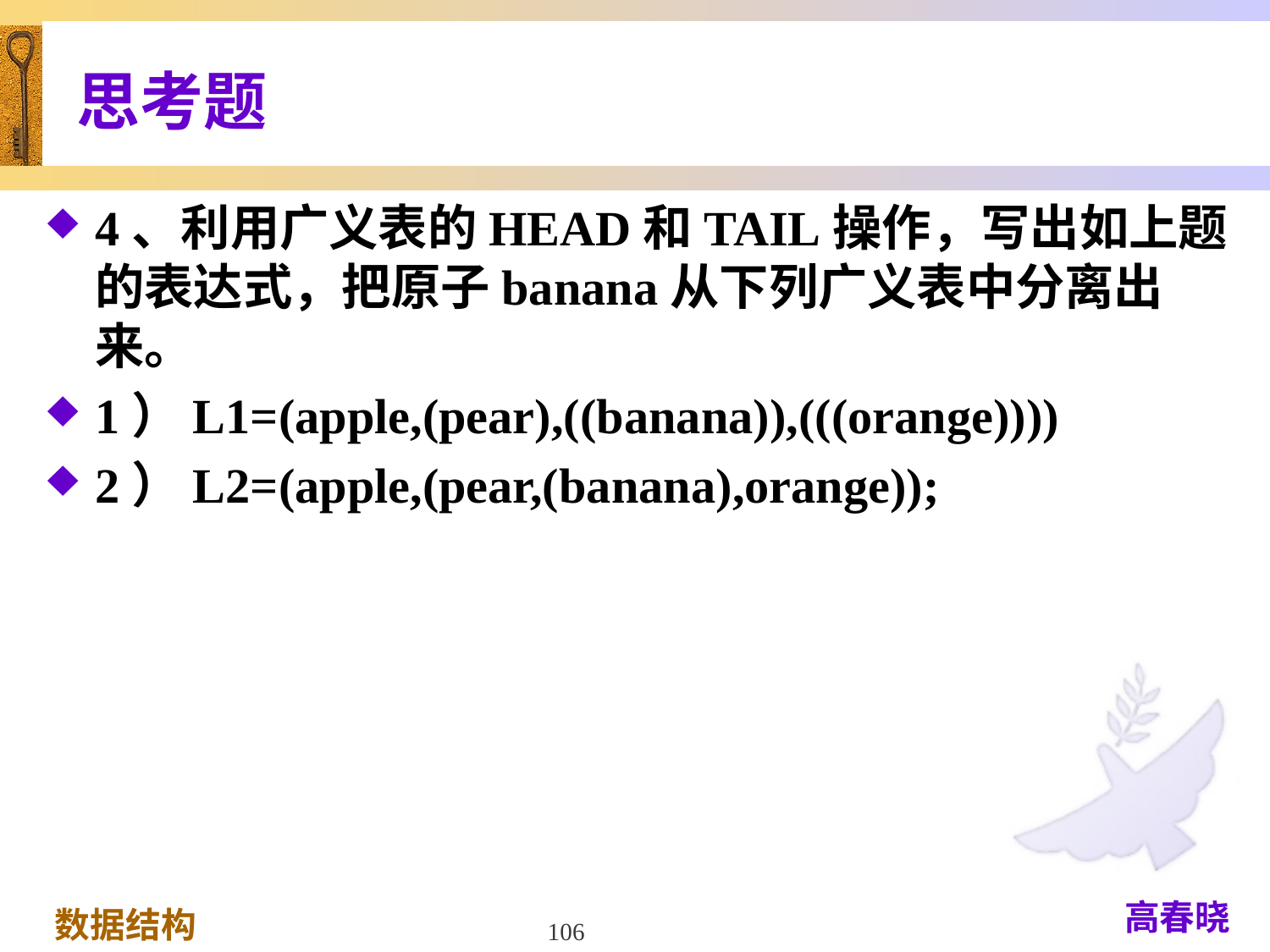

# 思考题
4、利用广义表的HEAD和TAIL操作，写出如上题的表达式，把原子banana从下列广义表中分离出来。
1）L1=(apple,(pear),((banana)),(((orange))))
2）L2=(apple,(pear,(banana),orange));

106